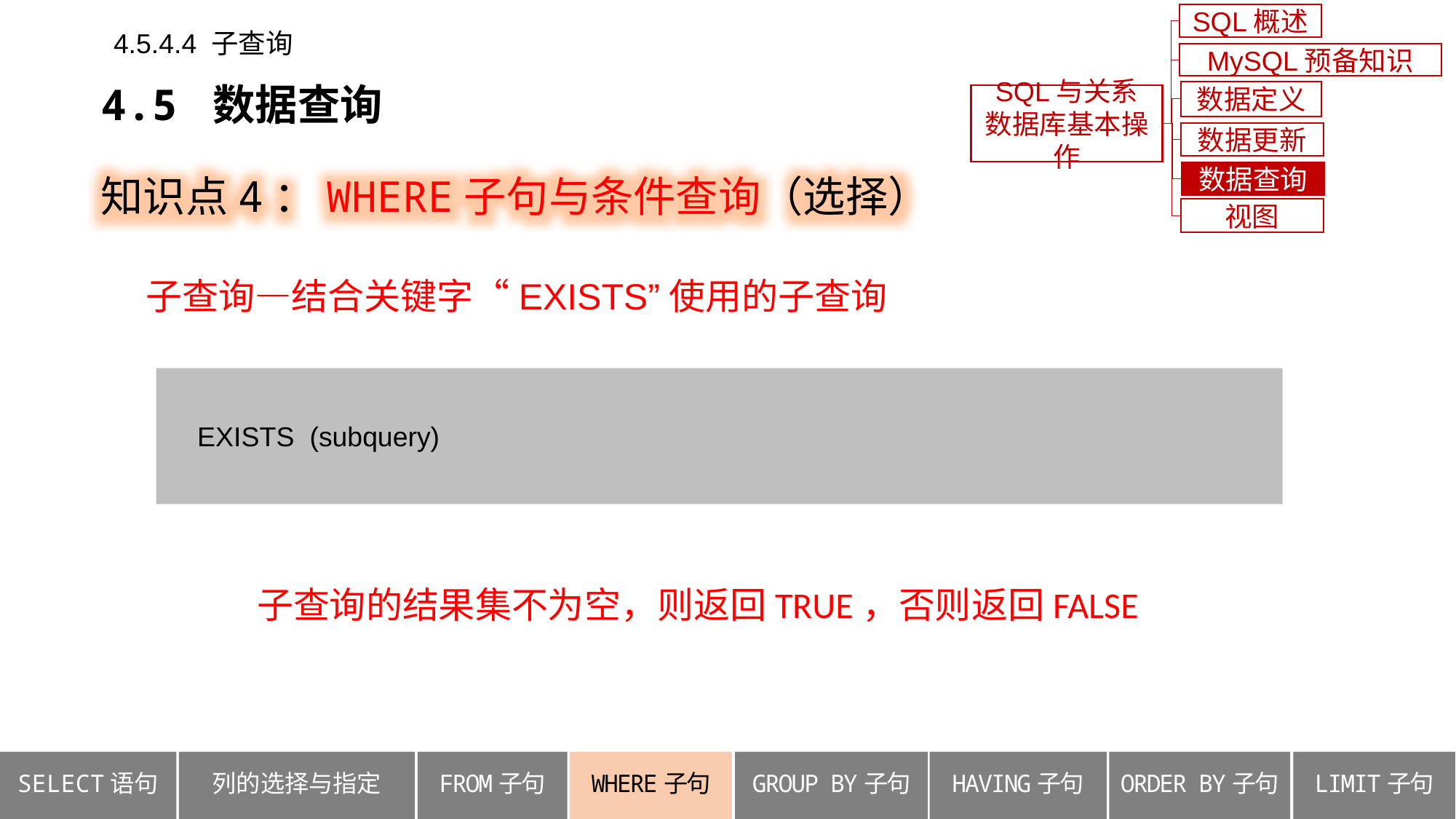

SQL概述
4.5.4.4 子查询
MySQL预备知识
4.5 数据查询
数据定义
SQL与关系数据库基本操作
数据更新
知识点4：WHERE子句与条件查询（选择）
数据查询
视图
子查询—结合关键字“EXISTS”使用的子查询
    EXISTS  (subquery)
子查询的结果集不为空，则返回TRUE，否则返回FALSE
列的选择与指定
ORDER BY子句
SELECT语句
FROM子句
WHERE子句
GROUP BY子句
HAVING子句
LIMIT子句